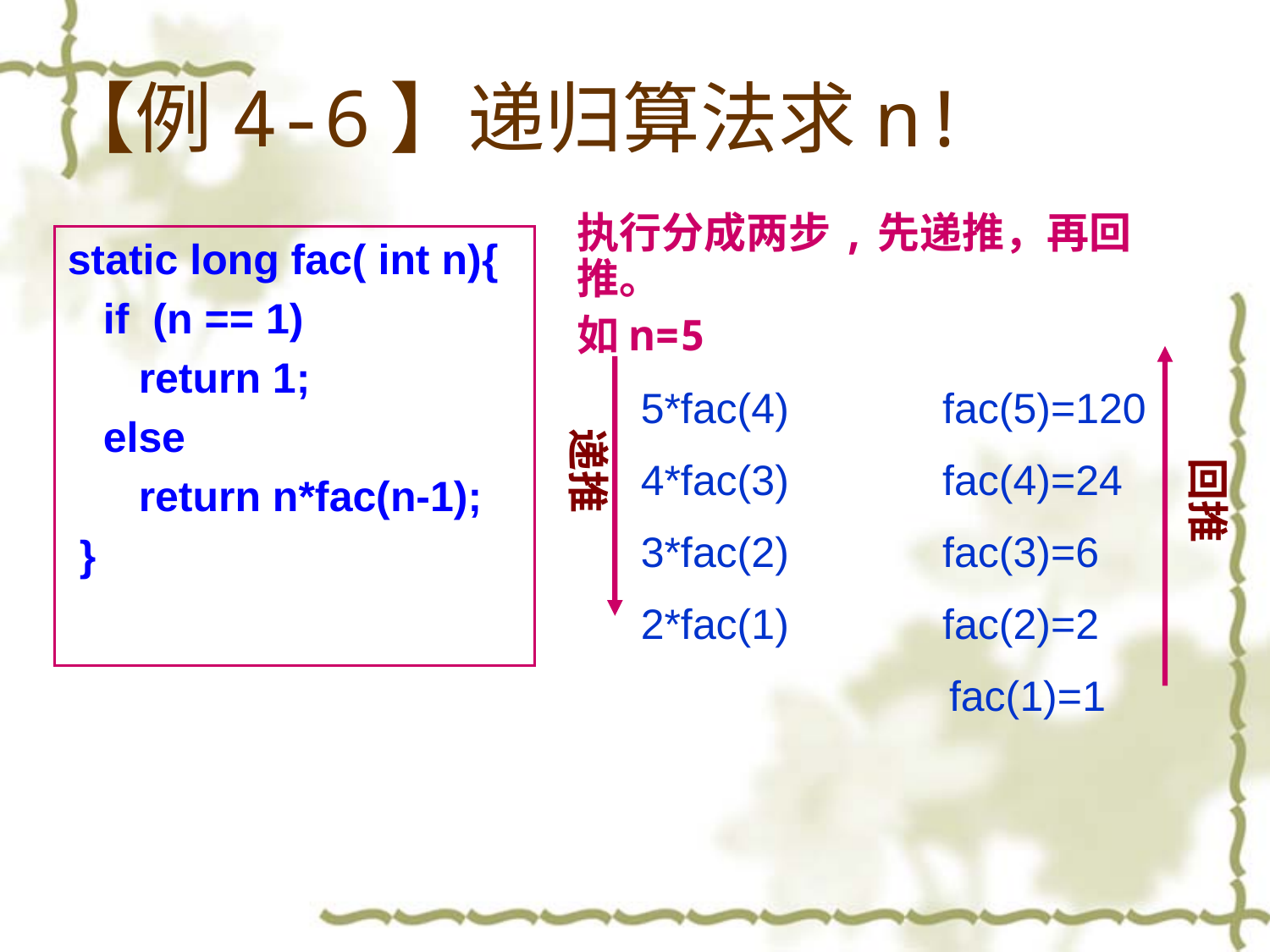

# 【例4-6】递归算法求n!
执行分成两步,先递推，再回推。
如n=5
5*fac(4)             fac(5)=120
4*fac(3)             fac(4)=24
3*fac(2)             fac(3)=6
2*fac(1)             fac(2)=2
                          fac(1)=1
static long fac( int n){
   if  (n == 1)
      return 1;
   else
      return n*fac(n-1);
 }

递推
回推